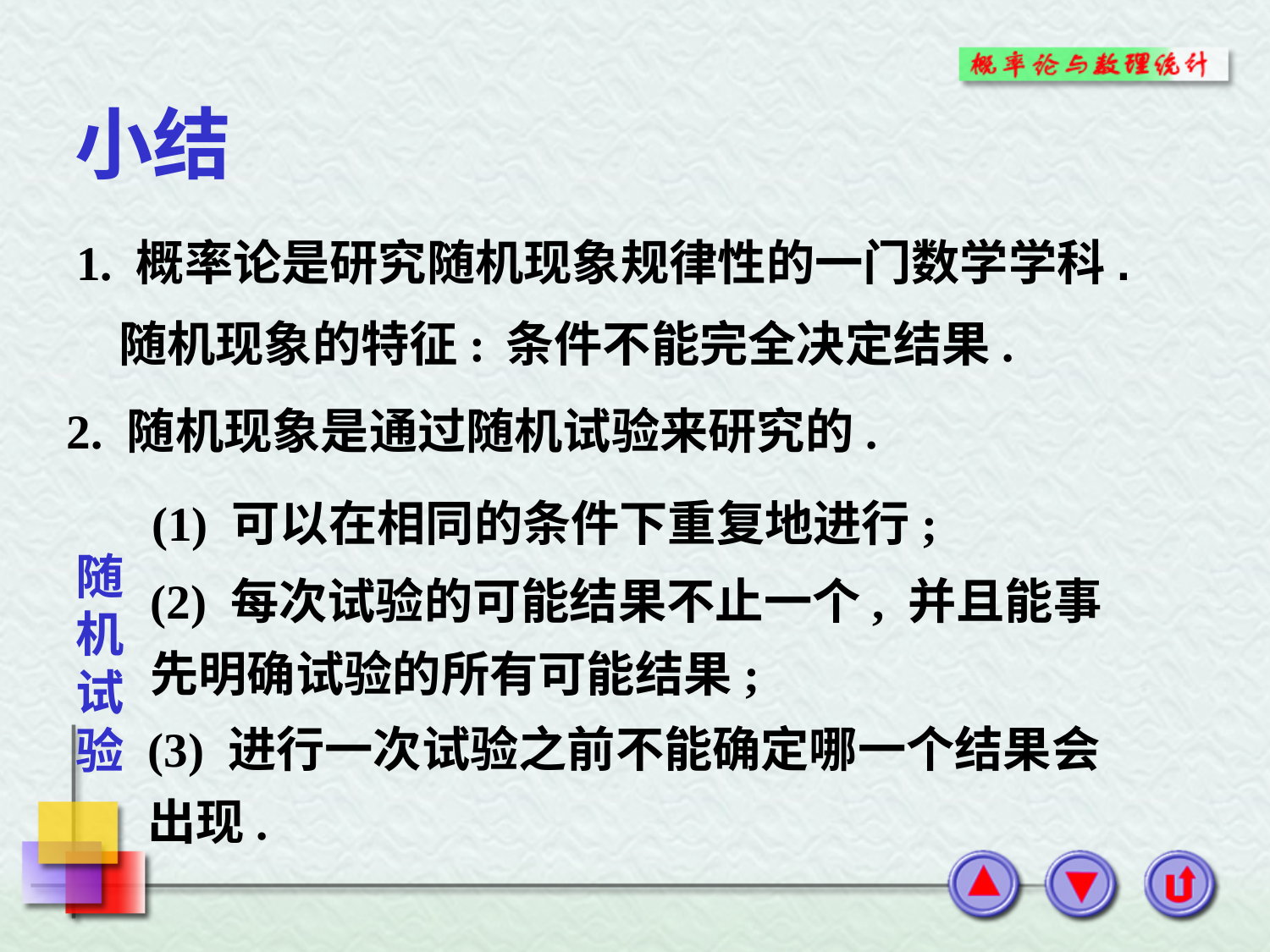

小结
1. 概率论是研究随机现象规律性的一门数学学科.
随机现象的特征:
条件不能完全决定结果.
2. 随机现象是通过随机试验来研究的.
 (1) 可以在相同的条件下重复地进行;
随
机
试
验
(2) 每次试验的可能结果不止一个, 并且能事
先明确试验的所有可能结果;
(3) 进行一次试验之前不能确定哪一个结果会
出现.